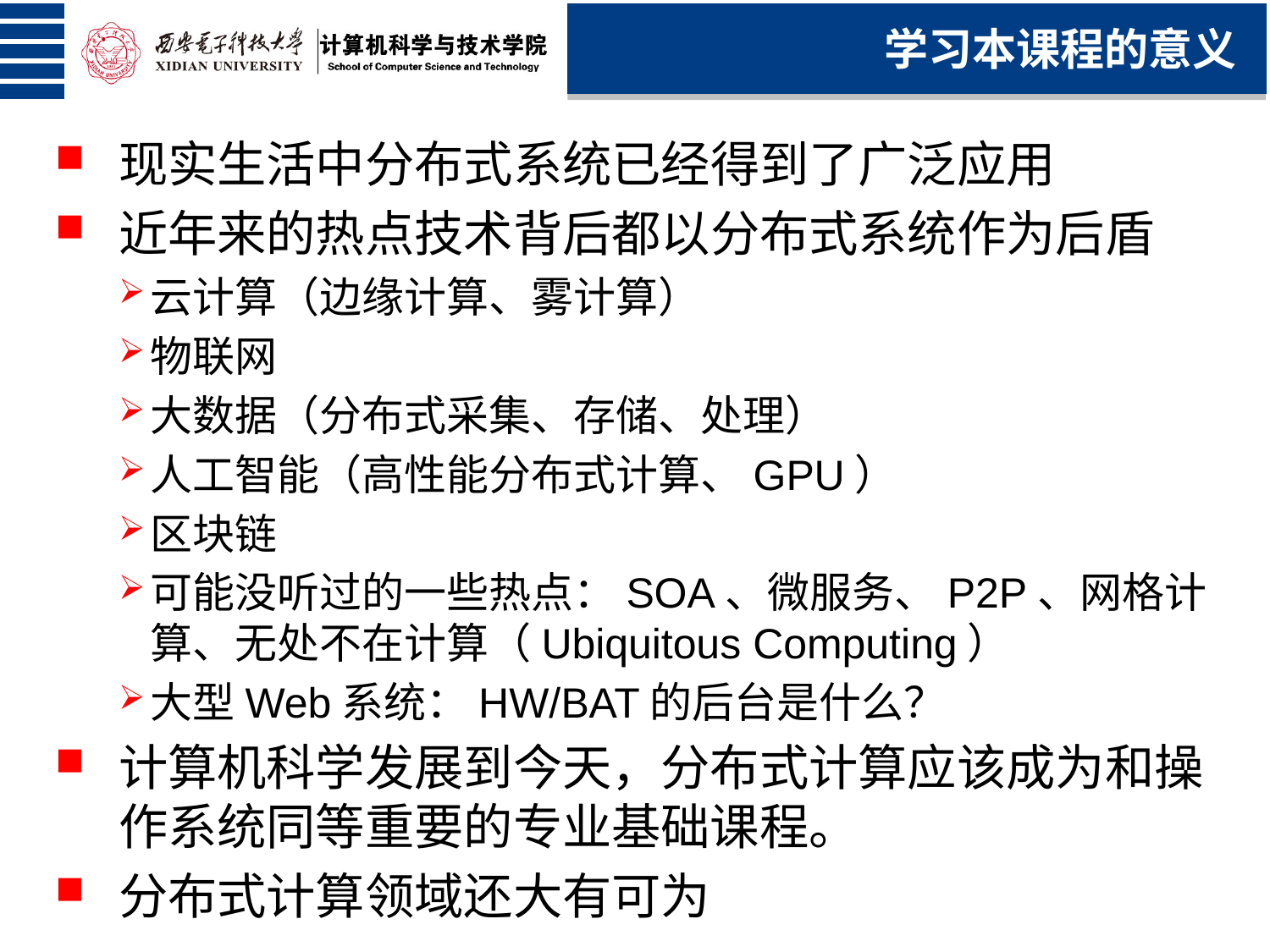

学习本课程的意义
现实生活中分布式系统已经得到了广泛应用
近年来的热点技术背后都以分布式系统作为后盾
云计算（边缘计算、雾计算）
物联网
大数据（分布式采集、存储、处理）
人工智能（高性能分布式计算、GPU）
区块链
可能没听过的一些热点：SOA、微服务、P2P、网格计算、无处不在计算（Ubiquitous Computing）
大型Web系统：HW/BAT的后台是什么？
计算机科学发展到今天，分布式计算应该成为和操作系统同等重要的专业基础课程。
分布式计算领域还大有可为